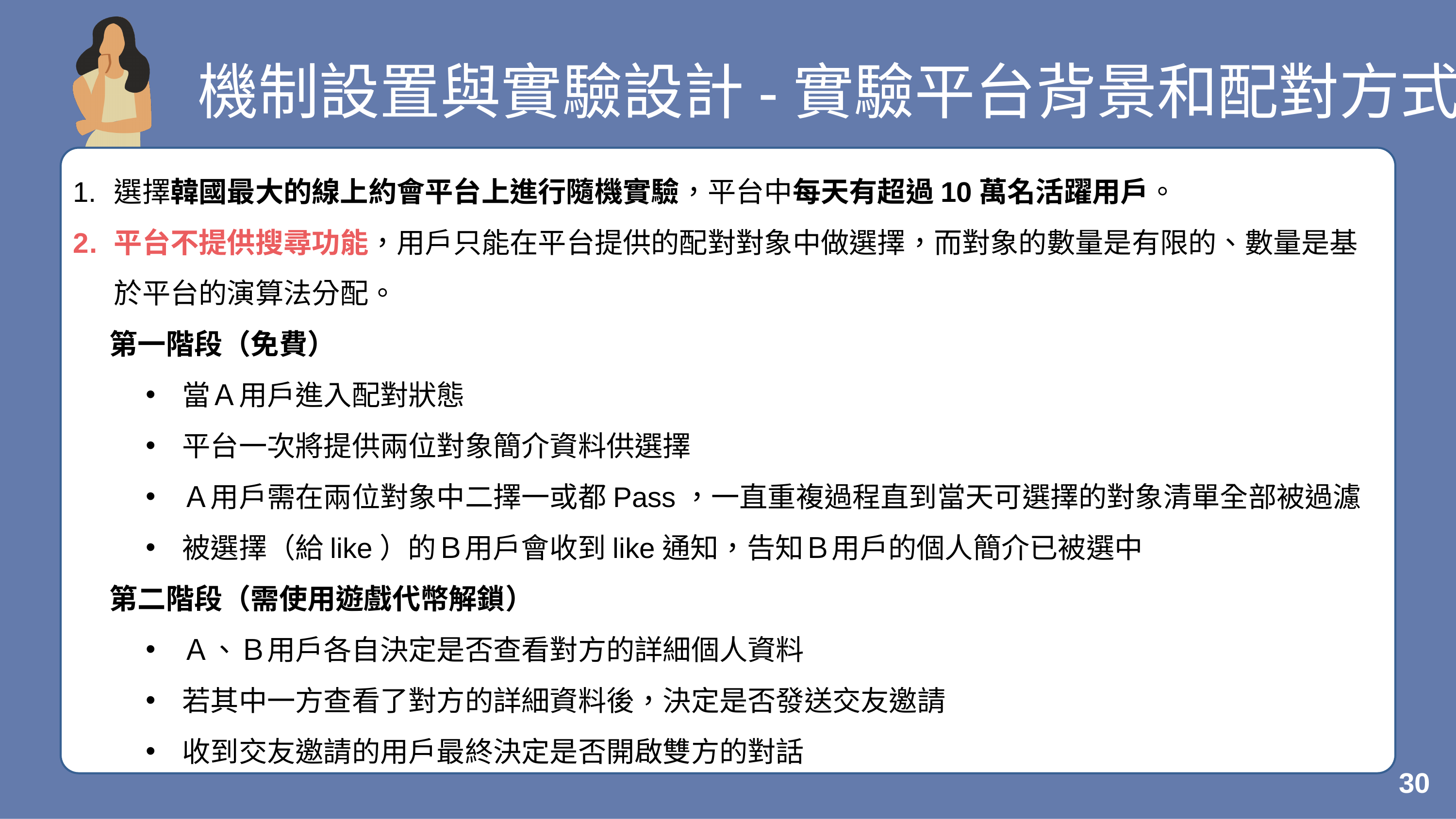

機制設置與實驗設計-實驗平台背景和配對方式
選擇韓國最大的線上約會平台上進行隨機實驗，平台中每天有超過10萬名活躍用戶。
平台不提供搜尋功能，用戶只能在平台提供的配對對象中做選擇，而對象的數量是有限的、數量是基於平台的演算法分配。
第一階段（免費）
當Ａ用戶進入配對狀態
平台一次將提供兩位對象簡介資料供選擇
Ａ用戶需在兩位對象中二擇一或都Pass，一直重複過程直到當天可選擇的對象清單全部被過濾
被選擇（給like）的Ｂ用戶會收到like通知，告知Ｂ用戶的個人簡介已被選中
第二階段（需使用遊戲代幣解鎖）
Ａ、Ｂ用戶各自決定是否查看對方的詳細個人資料
若其中一方查看了對方的詳細資料後，決定是否發送交友邀請
收到交友邀請的用戶最終決定是否開啟雙方的對話
30